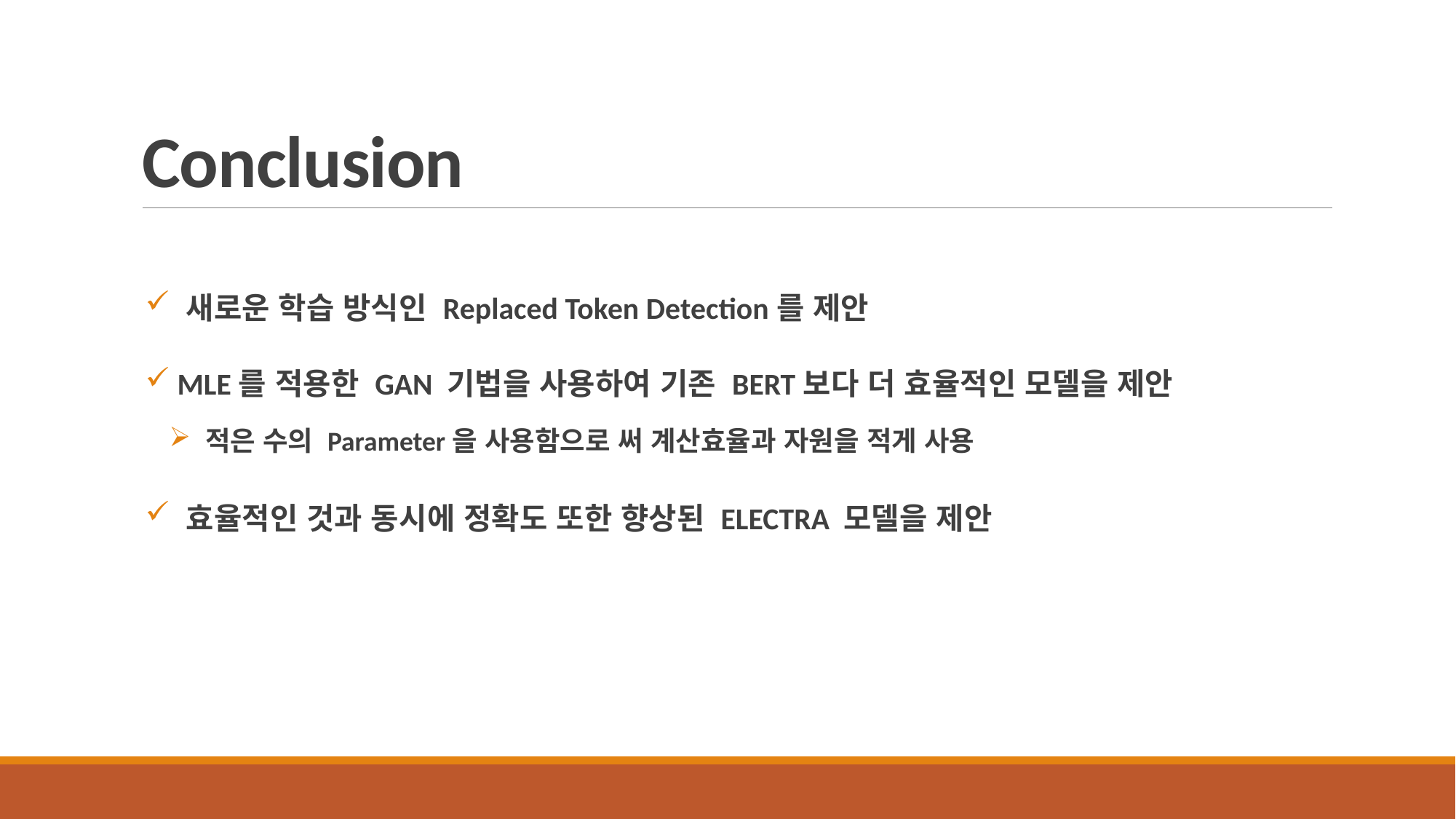

# Conclusion
 새로운 학습 방식인 Replaced Token Detection를 제안
 MLE를 적용한 GAN 기법을 사용하여 기존 BERT보다 더 효율적인 모델을 제안
 적은 수의 Parameter을 사용함으로 써 계산효율과 자원을 적게 사용
 효율적인 것과 동시에 정확도 또한 향상된 ELECTRA 모델을 제안